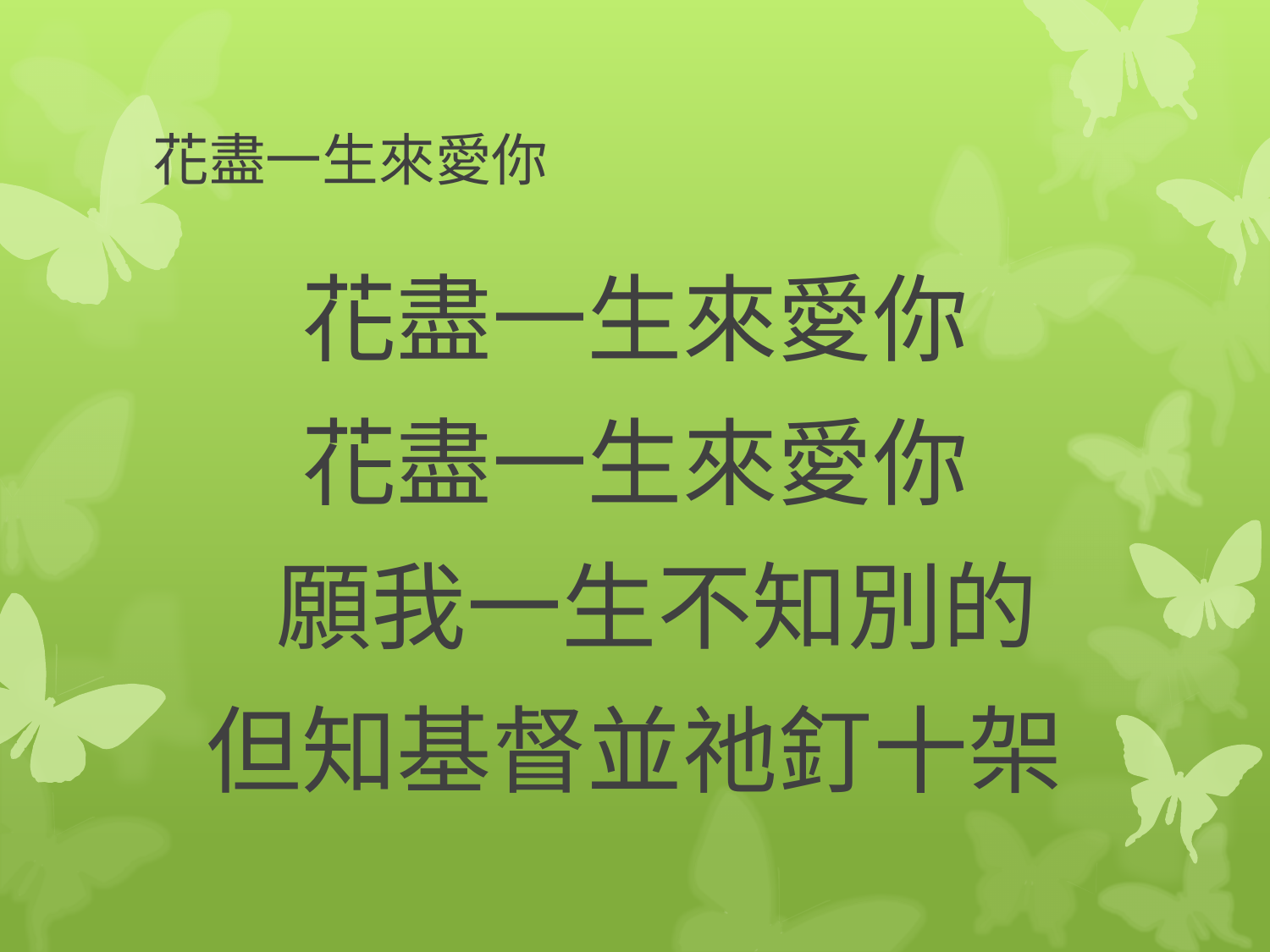

# 花盡一生來愛你
花盡一生來愛你
花盡一生來愛你
 願我一生不知別的
但知基督並祂釘十架